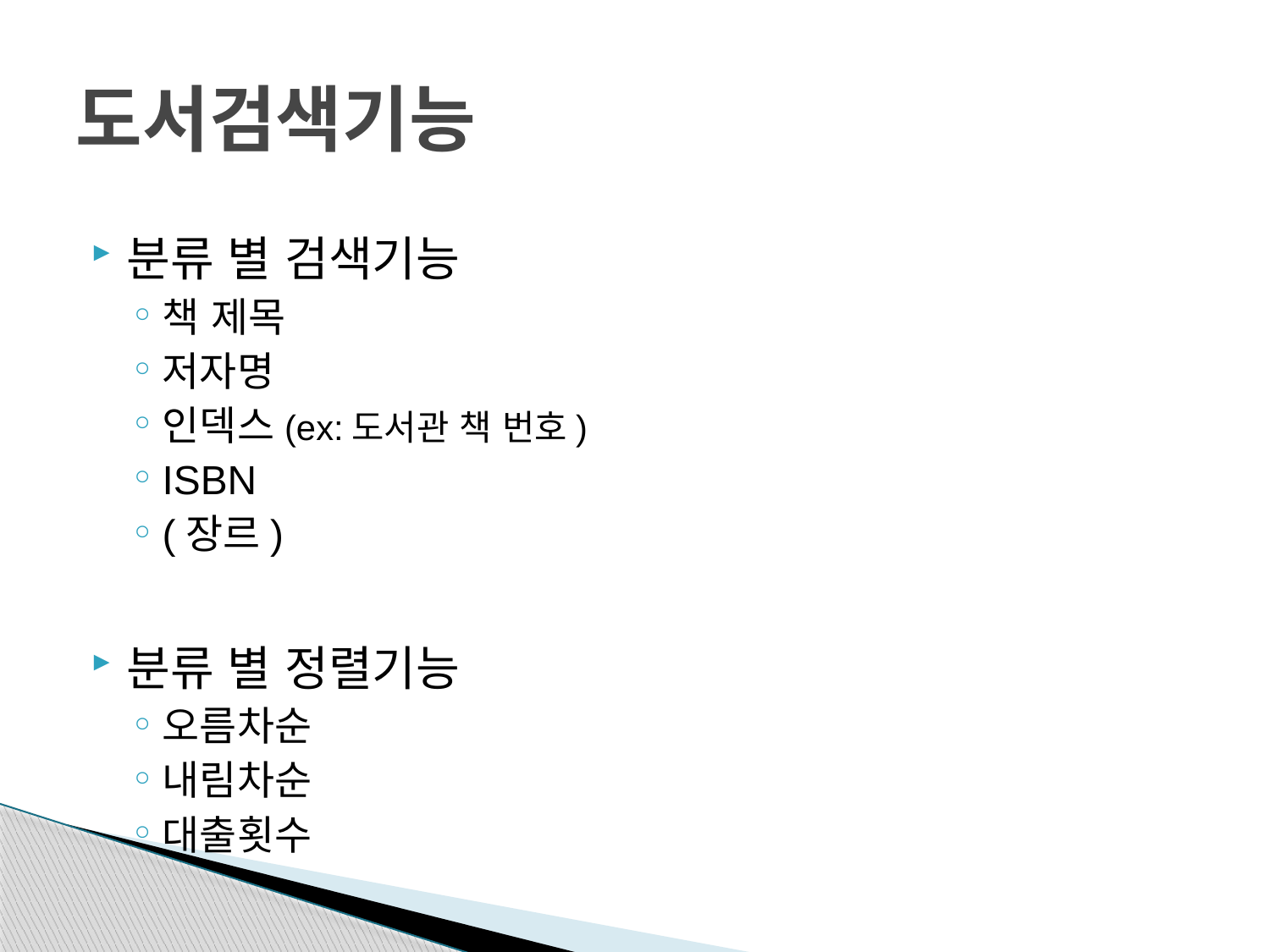

# 도서검색기능
분류 별 검색기능
책 제목
저자명
인덱스(ex:도서관 책 번호)
ISBN
(장르)

분류 별 정렬기능
오름차순
내림차순
대출횟수